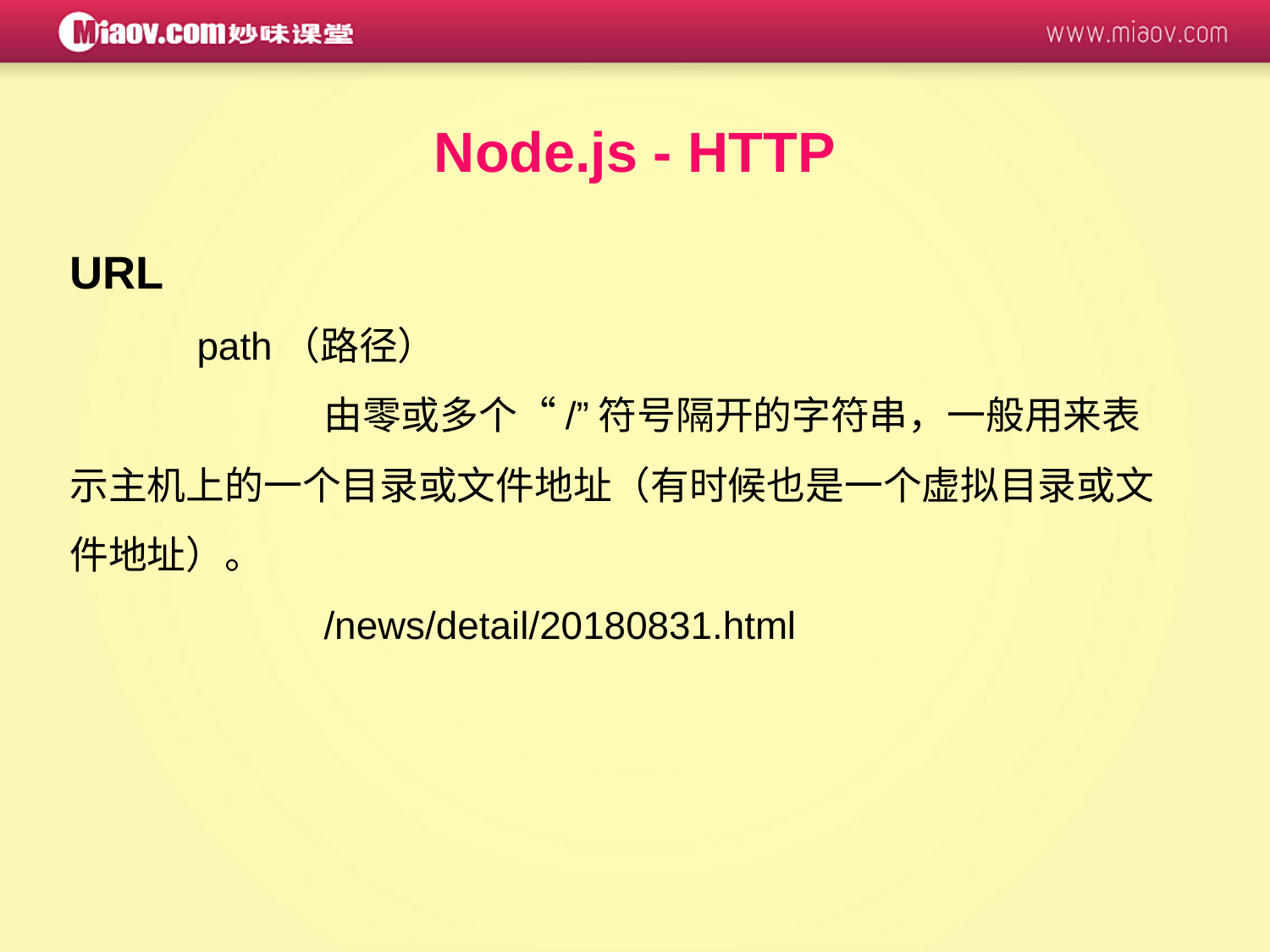

Node.js - HTTP
URL
	path（路径）
		由零或多个“/”符号隔开的字符串，一般用来表示主机上的一个目录或文件地址（有时候也是一个虚拟目录或文件地址）。
		/news/detail/20180831.html